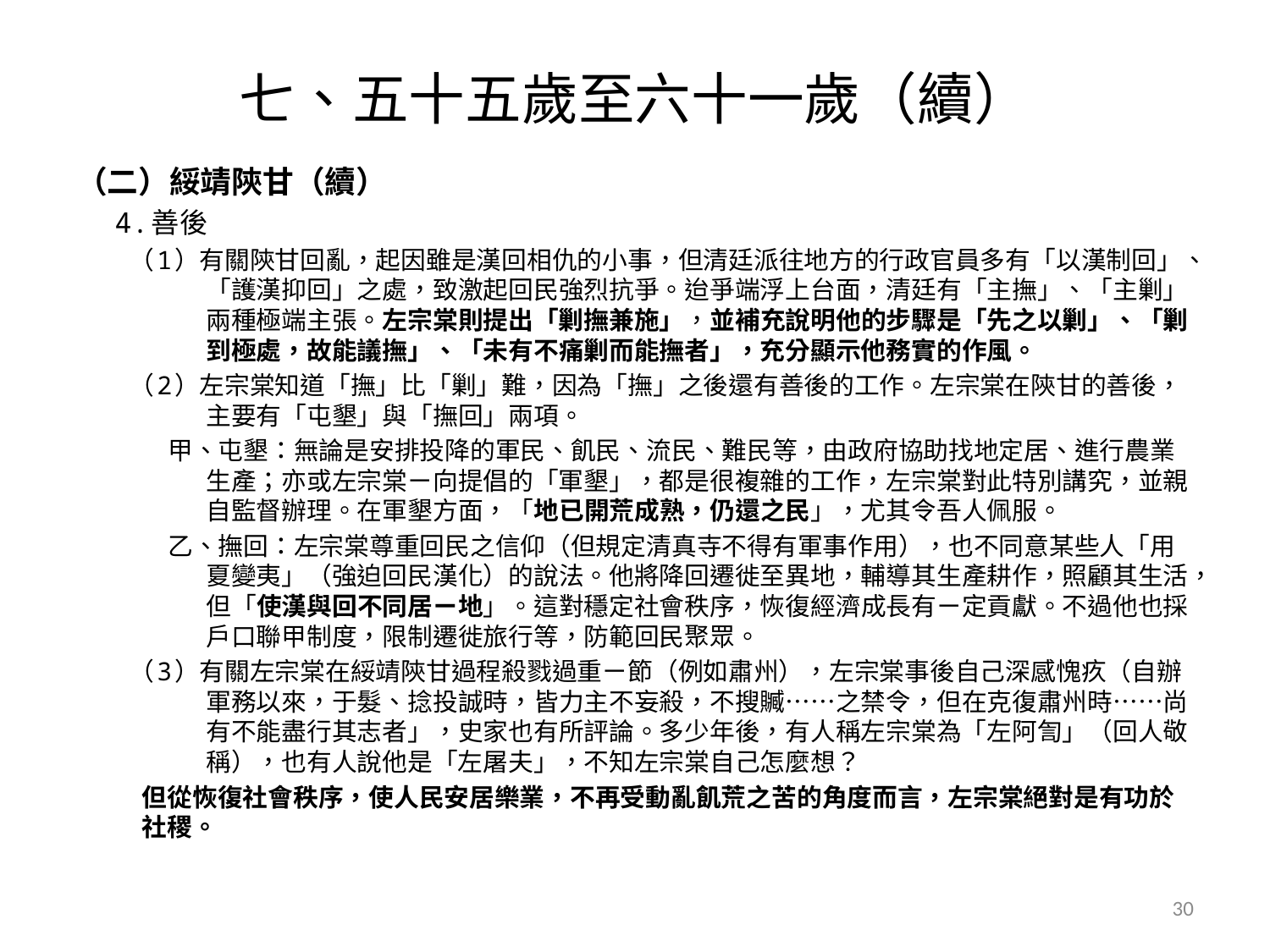

# 七、五十五歲至六十一歲（續）
（二）綏靖陝甘（續）
4.善後
（1）有關陝甘回亂，起因雖是漢回相仇的小事，但清廷派往地方的行政官員多有「以漢制回」、「護漢抑回」之處，致激起回民強烈抗爭。迨爭端浮上台面，清廷有「主撫」、「主剿」兩種極端主張。左宗棠則提出「剿撫兼施」，並補充說明他的步驟是「先之以剿」、「剿到極處，故能議撫」、「未有不痛剿而能撫者」，充分顯示他務實的作風。
（2）左宗棠知道「撫」比「剿」難，因為「撫」之後還有善後的工作。左宗棠在陝甘的善後，主要有「屯墾」與「撫回」兩項。
甲、屯墾：無論是安排投降的軍民、飢民、流民、難民等，由政府協助找地定居、進行農業生產；亦或左宗棠ㄧ向提倡的「軍墾」，都是很複雜的工作，左宗棠對此特別講究，並親自監督辦理。在軍墾方面，「地已開荒成熟，仍還之民」，尤其令吾人佩服。
乙、撫回：左宗棠尊重回民之信仰（但規定清真寺不得有軍事作用），也不同意某些人「用夏變夷」（強迫回民漢化）的說法。他將降回遷徙至異地，輔導其生產耕作，照顧其生活，但「使漢與回不同居ㄧ地」。這對穩定社會秩序，恢復經濟成長有ㄧ定貢獻。不過他也採戶口聯甲制度，限制遷徙旅行等，防範回民聚眾。
（3）有關左宗棠在綏靖陝甘過程殺戮過重ㄧ節（例如肅州），左宗棠事後自己深感愧疚（自辦軍務以來，于髮、捻投誠時，皆力主不妄殺，不搜贓⋯⋯之禁令，但在克復肅州時⋯⋯尚有不能盡行其志者」，史家也有所評論。多少年後，有人稱左宗棠為「左阿訇」（回人敬稱），也有人說他是「左屠夫」，不知左宗棠自己怎麼想？
但從恢復社會秩序，使人民安居樂業，不再受動亂飢荒之苦的角度而言，左宗棠絕對是有功於社稷。
30